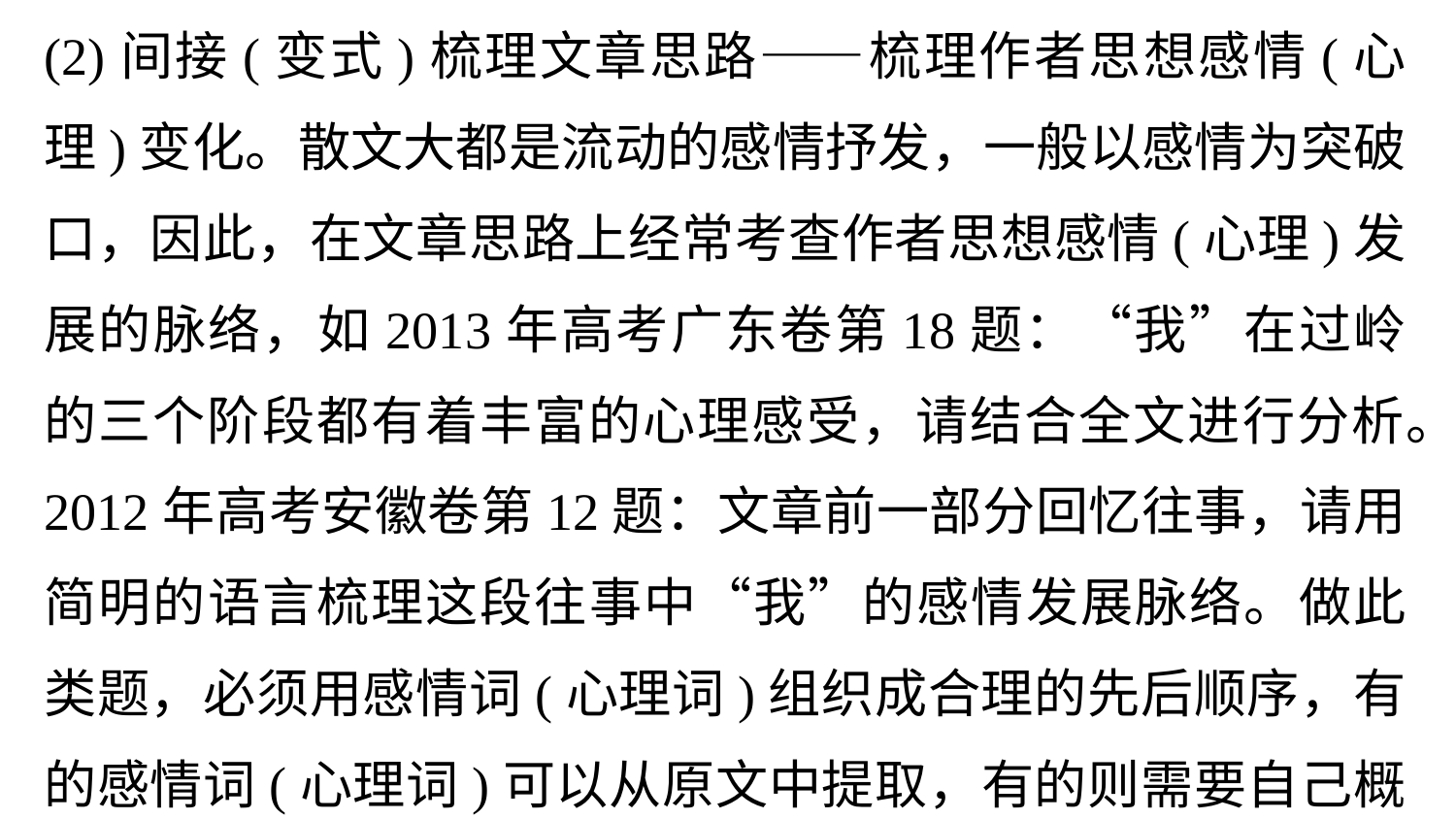

(2)间接(变式)梳理文章思路——梳理作者思想感情(心理)变化。散文大都是流动的感情抒发，一般以感情为突破口，因此，在文章思路上经常考查作者思想感情(心理)发展的脉络，如2013年高考广东卷第18题：“我”在过岭的三个阶段都有着丰富的心理感受，请结合全文进行分析。2012年高考安徽卷第12题：文章前一部分回忆往事，请用简明的语言梳理这段往事中“我”的感情发展脉络。做此类题，必须用感情词(心理词)组织成合理的先后顺序，有的感情词(心理词)可以从原文中提取，有的则需要自己概括。